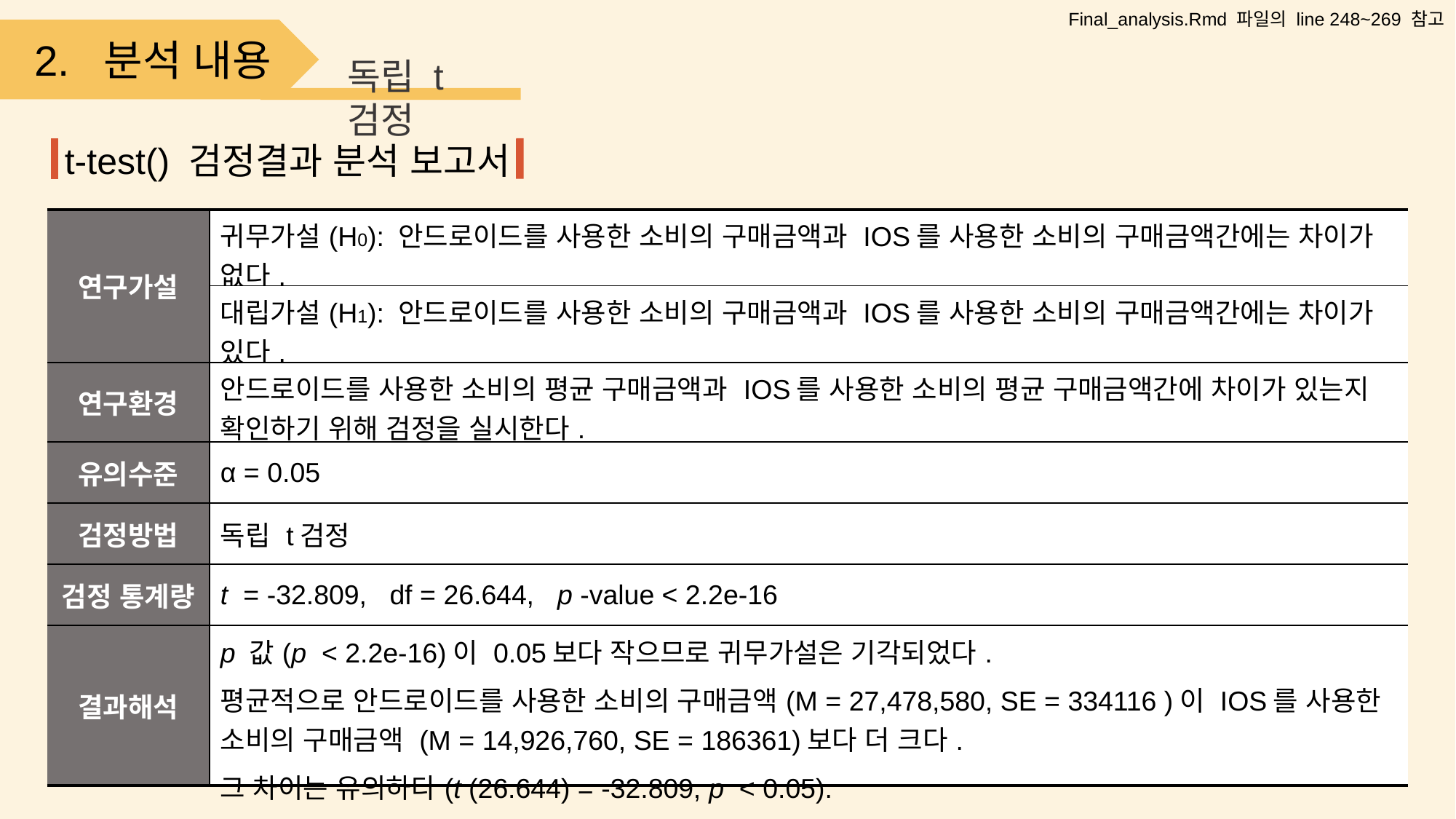

Final_analysis.Rmd 파일의 line 248~269 참고

  2.  분석 내용

독립 t검정

t-test() 검정결과 분석 보고서
| 연구가설 | 귀무가설(H0): 안드로이드를 사용한 소비의 구매금액과 IOS를 사용한 소비의 구매금액간에는 차이가 없다. |
| --- | --- |
|  | 대립가설(H1): 안드로이드를 사용한 소비의 구매금액과 IOS를 사용한 소비의 구매금액간에는 차이가 있다. |
| 연구환경 | 안드로이드를 사용한 소비의 평균 구매금액과 IOS를 사용한 소비의 평균 구매금액간에 차이가 있는지 확인하기 위해 검정을 실시한다. |
| 유의수준 | α = 0.05 |
| 검정방법 | 독립 t검정 |
| 검정 통계량 | t = -32.809, df = 26.644, p -value < 2.2e-16 |
| 결과해석 | p 값(p < 2.2e-16)이 0.05보다 작으므로 귀무가설은 기각되었다. 평균적으로 안드로이드를 사용한 소비의 구매금액(M = 27,478,580, SE = 334116 )이 IOS를 사용한 소비의 구매금액 (M = 14,926,760, SE = 186361)보다 더 크다. 그 차이는 유의하다(t (26.644) = -32.809, p < 0.05). |